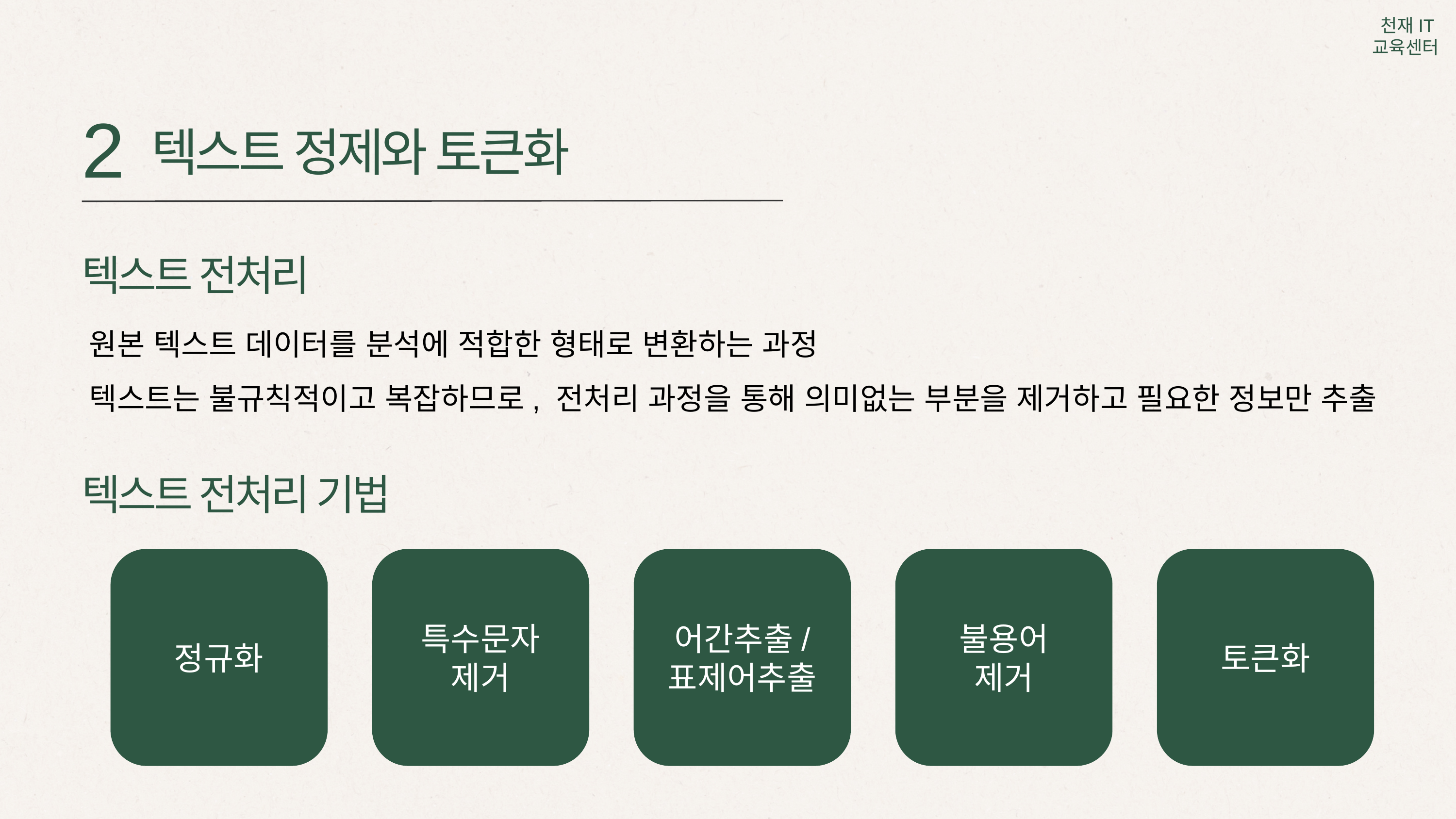

2
텍스트 정제와 토큰화

텍스트 전처리
원본 텍스트 데이터를 분석에 적합한 형태로 변환하는 과정
텍스트는 불규칙적이고 복잡하므로, 전처리 과정을 통해 의미없는 부분을 제거하고 필요한 정보만 추출
텍스트 전처리 기법
정규화
특수문자
제거
어간추출/
표제어추출
불용어
제거
토큰화